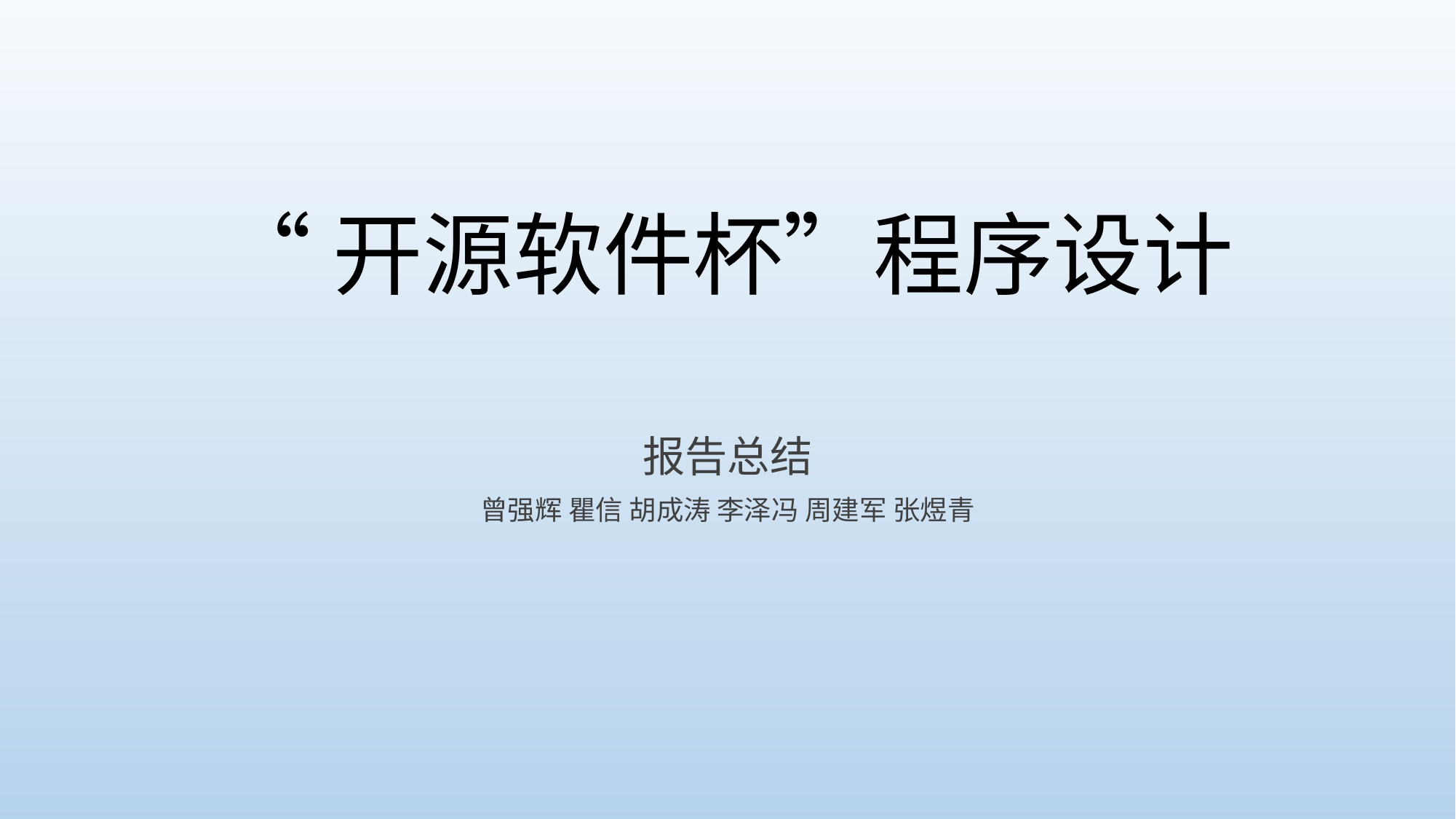

# “开源软件杯”程序设计
报告总结
曾强辉 瞿信 胡成涛 李泽冯 周建军 张煜青